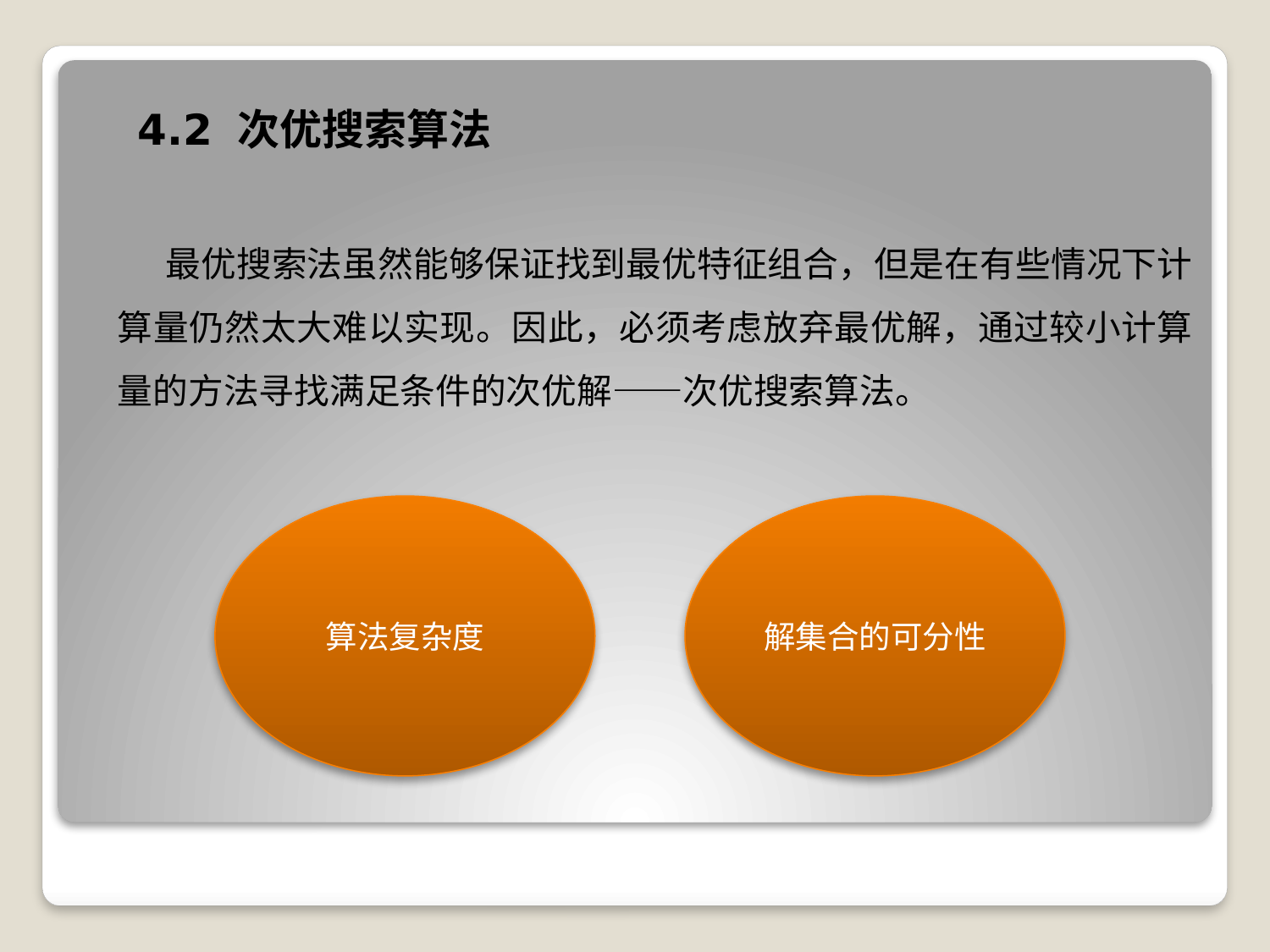

4.2 次优搜索算法
     最优搜索法虽然能够保证找到最优特征组合，但是在有些情况下计算量仍然太大难以实现。因此，必须考虑放弃最优解，通过较小计算量的方法寻找满足条件的次优解——次优搜索算法。
算法复杂度
解集合的可分性